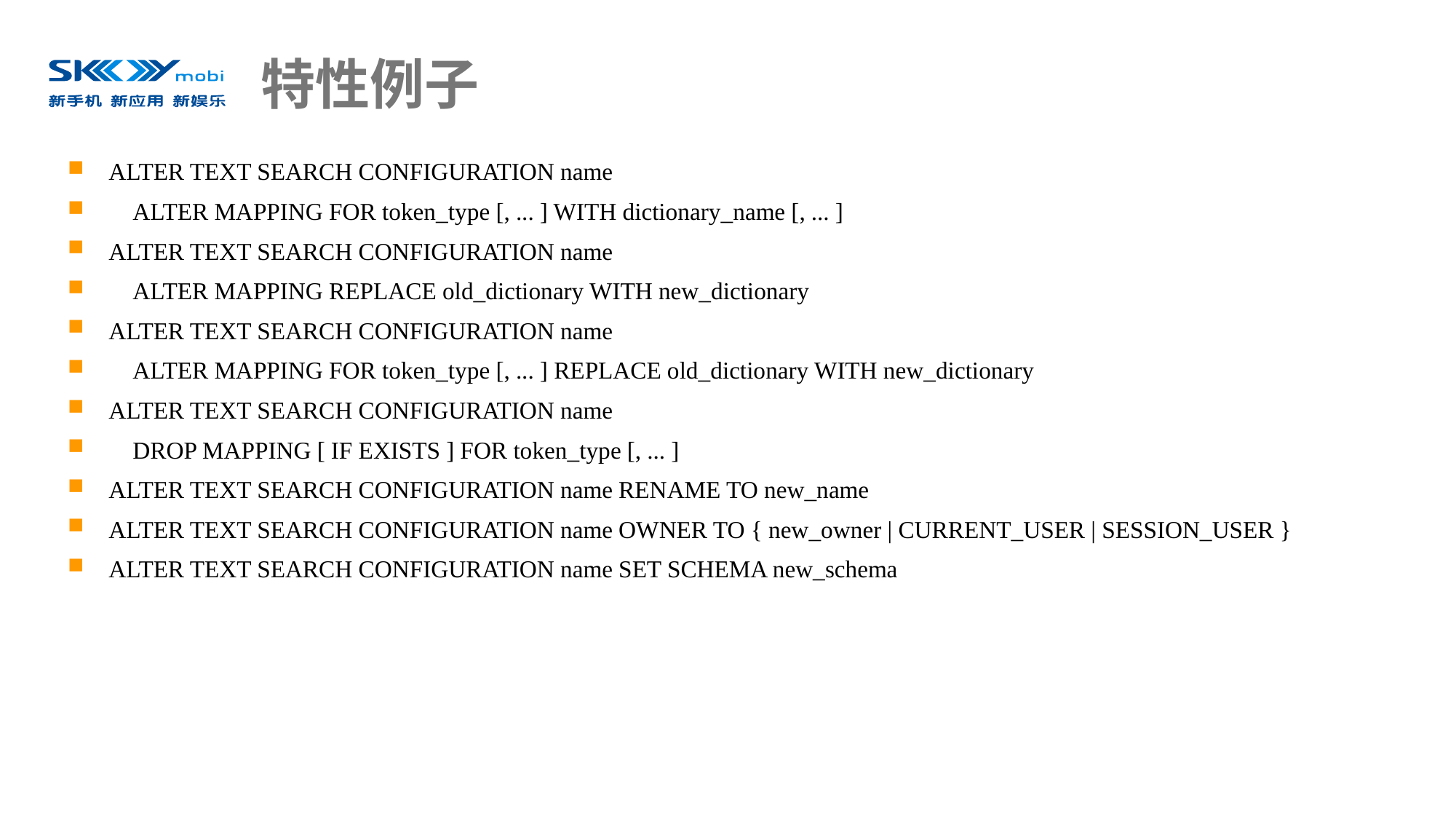

# 特性例子
ALTER TEXT SEARCH CONFIGURATION name
    ALTER MAPPING FOR token_type [, ... ] WITH dictionary_name [, ... ]
ALTER TEXT SEARCH CONFIGURATION name
    ALTER MAPPING REPLACE old_dictionary WITH new_dictionary
ALTER TEXT SEARCH CONFIGURATION name
    ALTER MAPPING FOR token_type [, ... ] REPLACE old_dictionary WITH new_dictionary
ALTER TEXT SEARCH CONFIGURATION name
    DROP MAPPING [ IF EXISTS ] FOR token_type [, ... ]
ALTER TEXT SEARCH CONFIGURATION name RENAME TO new_name
ALTER TEXT SEARCH CONFIGURATION name OWNER TO { new_owner | CURRENT_USER | SESSION_USER }
ALTER TEXT SEARCH CONFIGURATION name SET SCHEMA new_schema